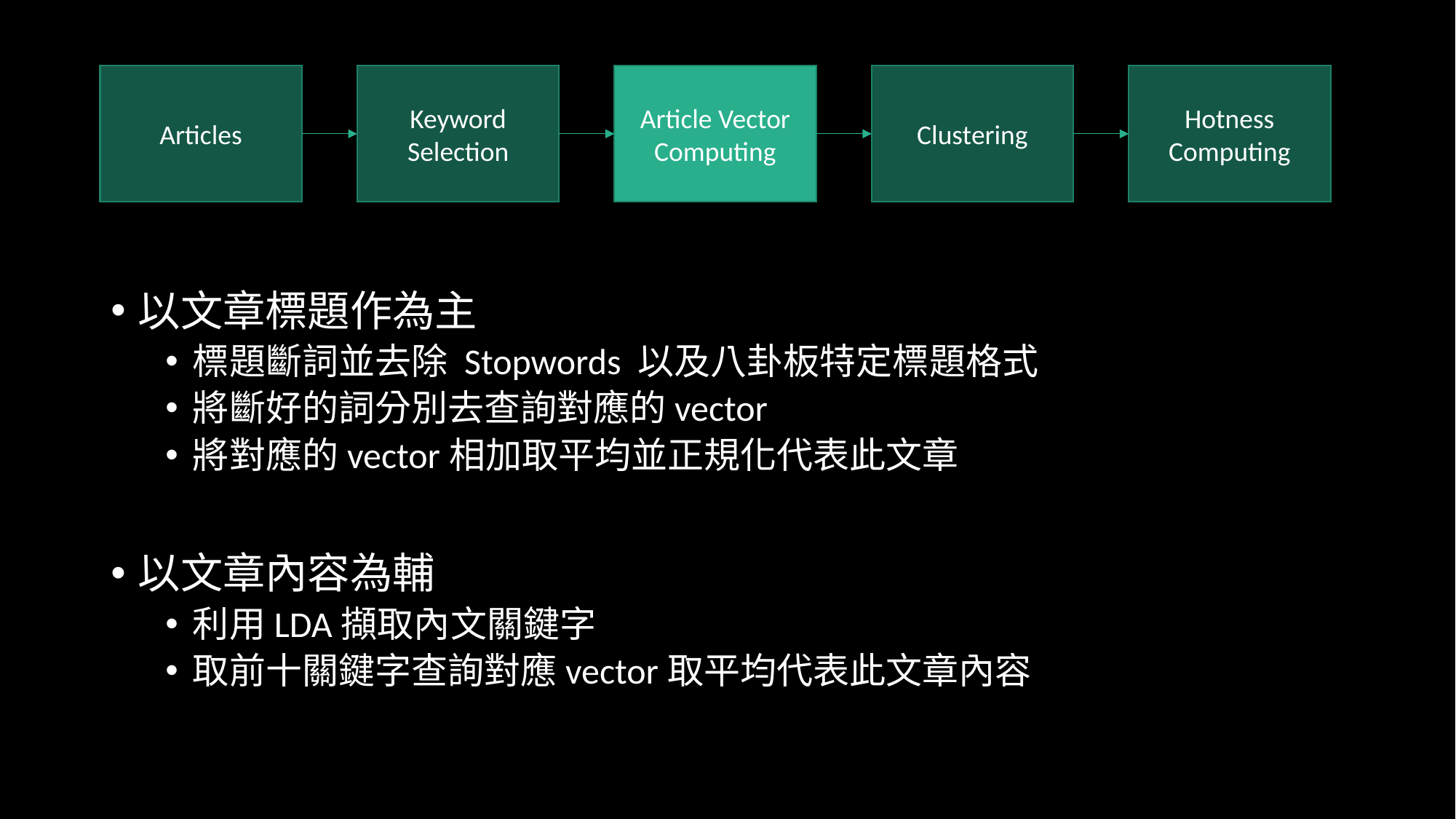

#
Keyword
Selection
Article Vector
Computing
Clustering
Hotness Computing
Articles

以文章標題作為主
標題斷詞並去除 Stopwords 以及八卦板特定標題格式
將斷好的詞分別去查詢對應的vector
將對應的vector相加取平均並正規化代表此文章

以文章內容為輔
利用LDA擷取內文關鍵字
取前十關鍵字查詢對應vector取平均代表此文章內容